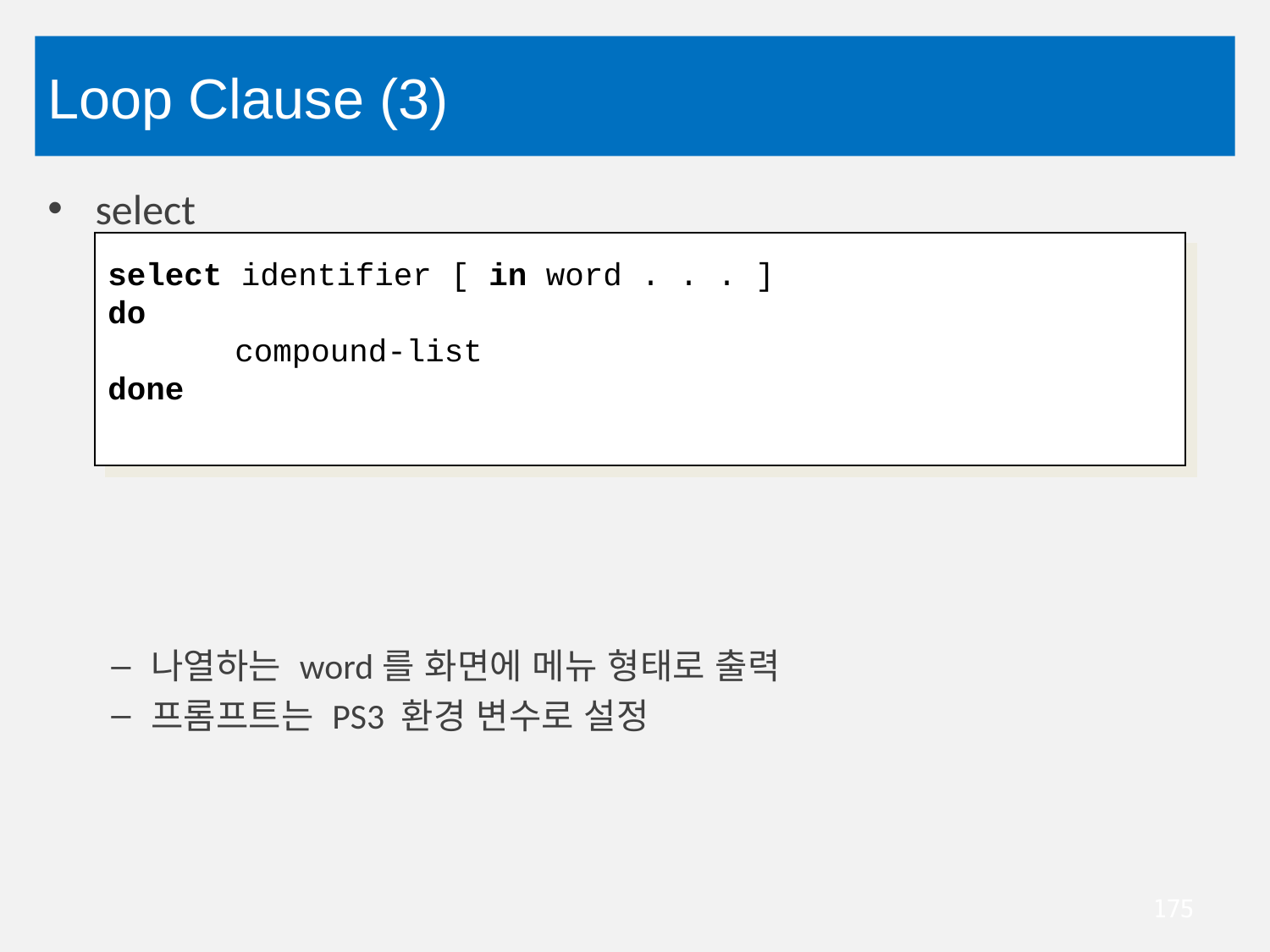

# Loop Clause (3)
select

나열하는 word를 화면에 메뉴 형태로 출력
프롬프트는 PS3 환경 변수로 설정
select identifier [ in word . . . ]
do
	compound-list
done

175